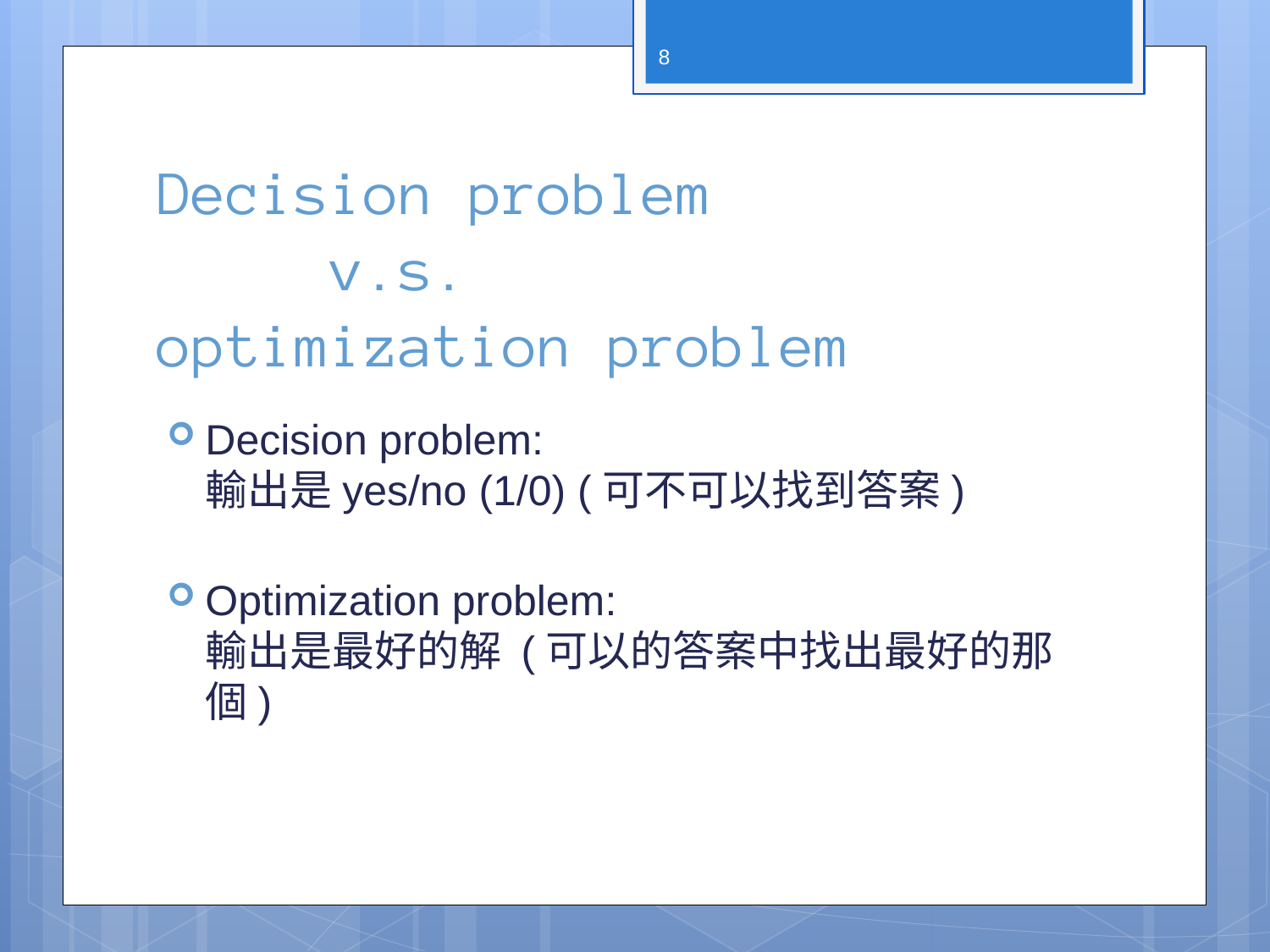

8
# Decision problem v.s. optimization problem
Decision problem:
輸出是yes/no (1/0) (可不可以找到答案)
Optimization problem:
輸出是最好的解 (可以的答案中找出最好的那個)